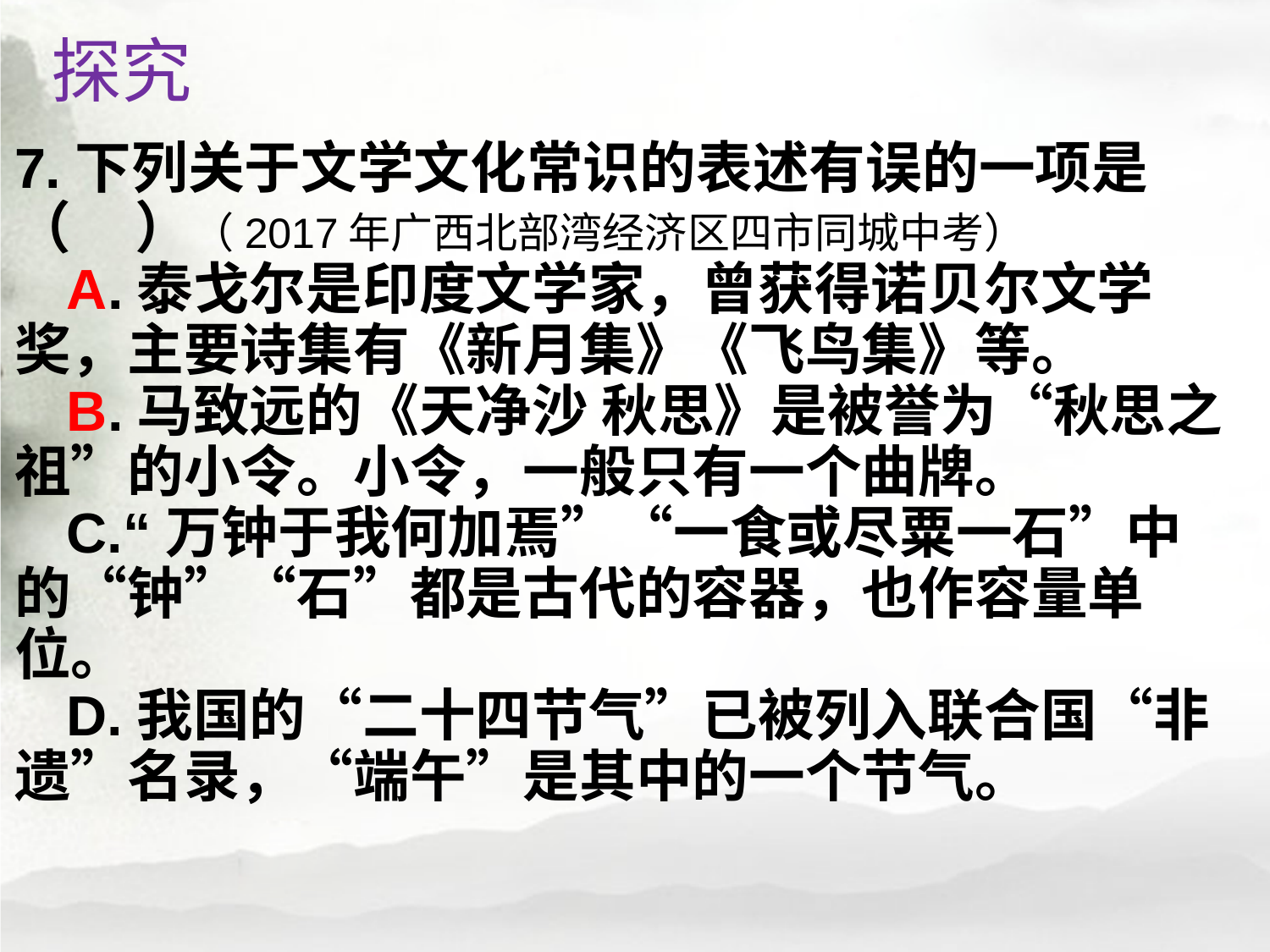

探究
# 7.下列关于文学文化常识的表述有误的一项是 （     ）（2017年广西北部湾经济区四市同城中考） A.泰戈尔是印度文学家，曾获得诺贝尔文学奖，主要诗集有《新月集》《飞鸟集》等。 B.马致远的《天净沙 秋思》是被誉为“秋思之祖”的小令。小令，一般只有一个曲牌。 C.“万钟于我何加焉”“一食或尽粟一石”中的“钟”“石”都是古代的容器，也作容量单位。 D.我国的“二十四节气”已被列入联合国“非遗”名录，“端午”是其中的一个节气。